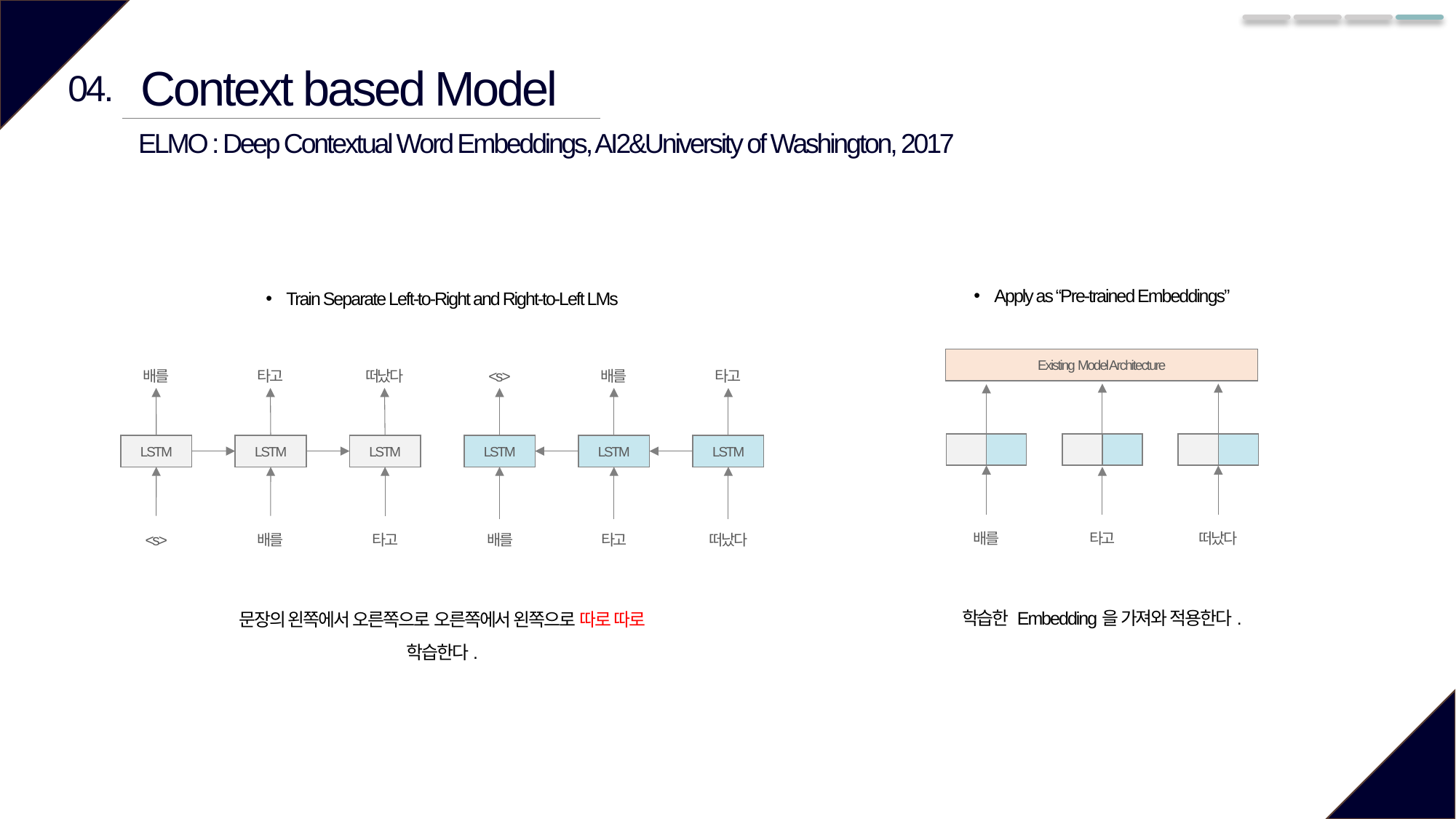

Context based Model
04.
ELMO : Deep Contextual Word Embeddings, AI2&University of Washington, 2017
Apply as “Pre-trained Embeddings”
Existing Model Architecture

배를
타고
떠났다
학습한 Embedding을 가져와 적용한다.
Train Separate Left-to-Right and Right-to-Left LMs
배를
타고
떠났다
<s>
배를
타고
LSTM
LSTM
LSTM
LSTM
LSTM
LSTM
<s>
배를
타고
배를
타고
떠났다
문장의 왼쪽에서 오른쪽으로 오른쪽에서 왼쪽으로 따로 따로 학습한다.